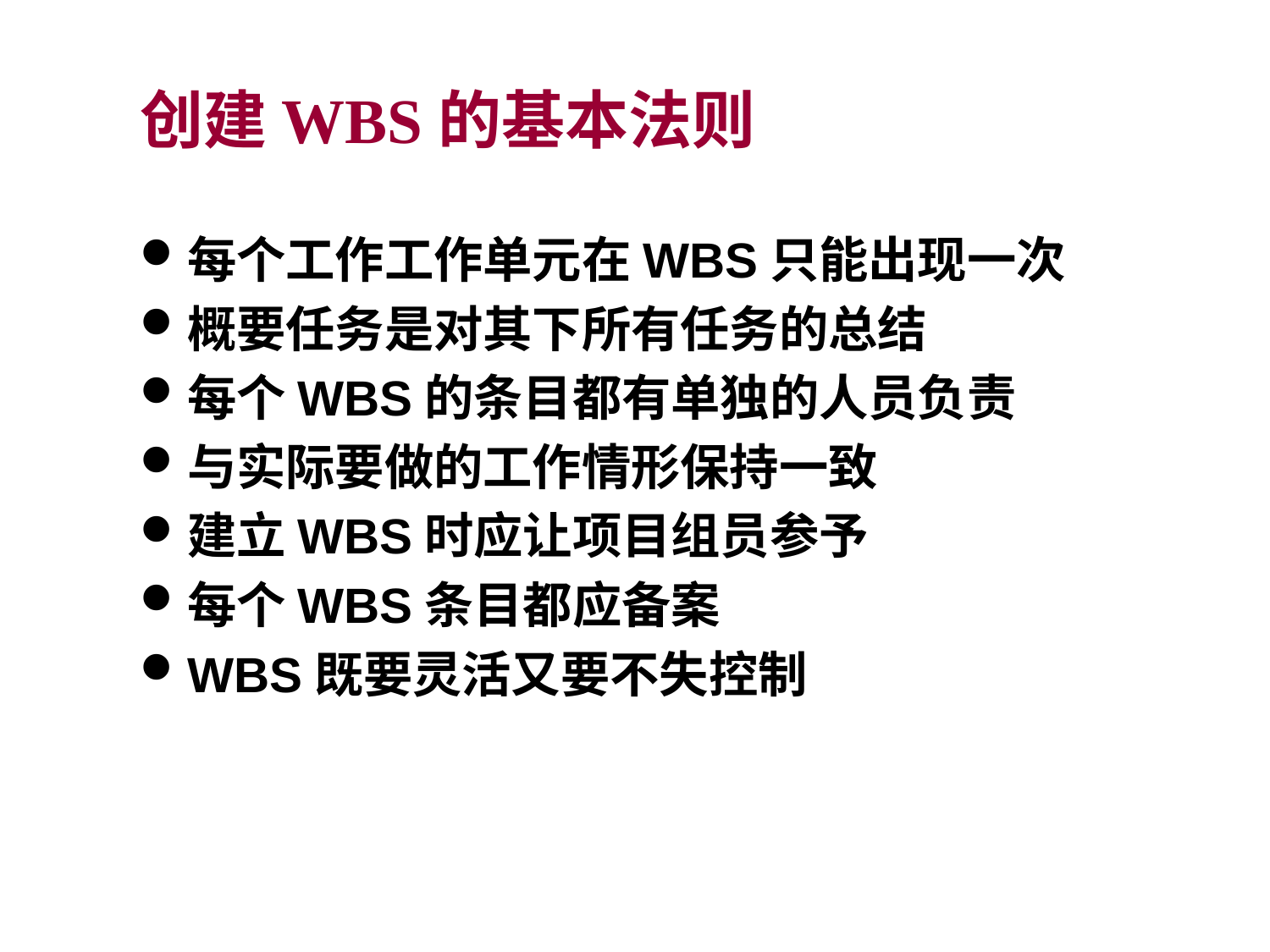

创建WBS的基本法则
每个工作工作单元在WBS只能出现一次
概要任务是对其下所有任务的总结
每个WBS的条目都有单独的人员负责
与实际要做的工作情形保持一致
建立WBS时应让项目组员参予
每个WBS条目都应备案
WBS既要灵活又要不失控制